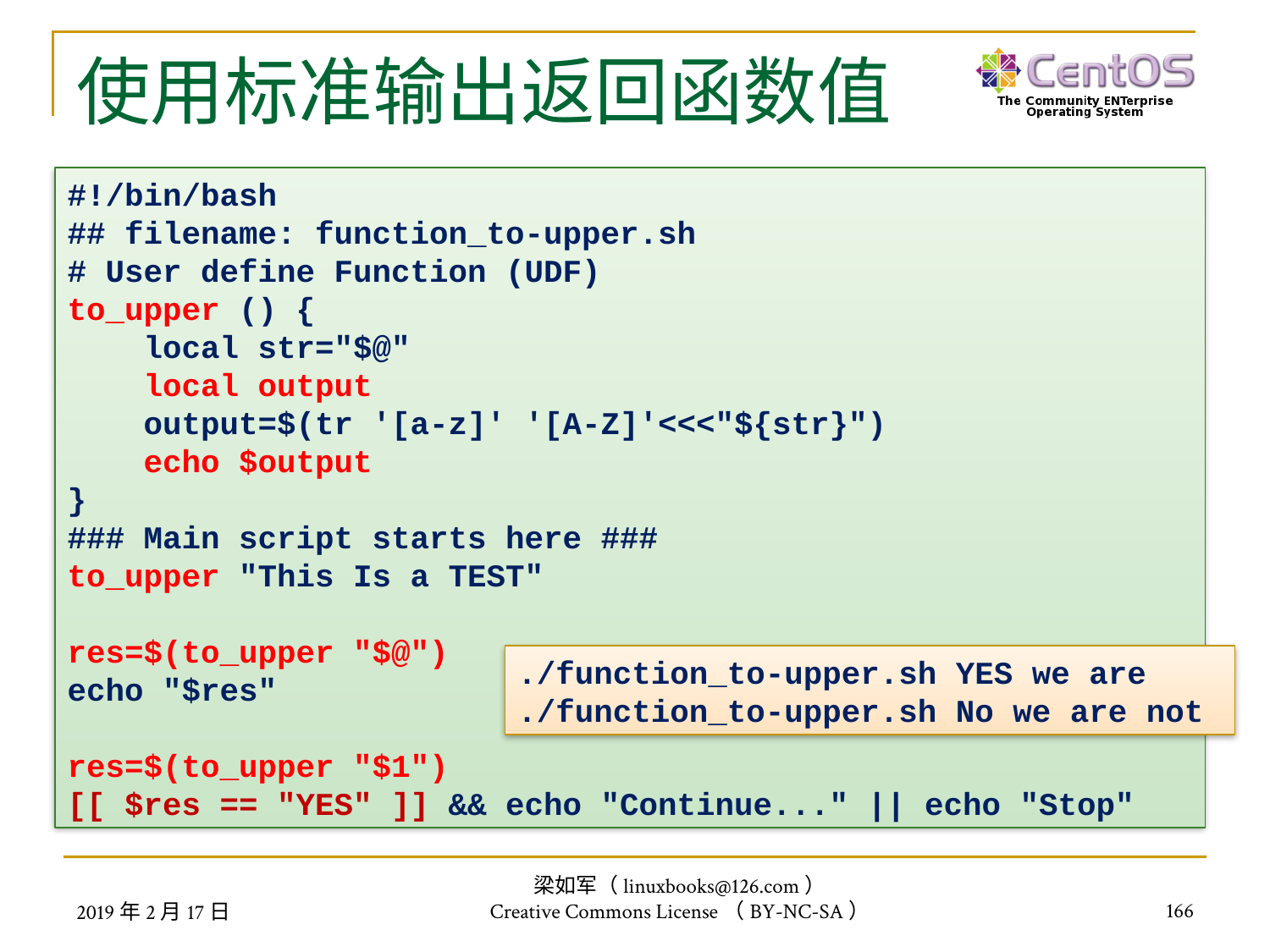

# 使用标准输出返回函数值
#!/bin/bash
## filename: function_to-upper.sh
# User define Function (UDF)
to_upper () {
    local str="$@"
    local output
    output=$(tr '[a-z]' '[A-Z]'<<<"${str}")
    echo $output
}
### Main script starts here ###
to_upper "This Is a TEST"

res=$(to_upper "$@")
echo "$res"

res=$(to_upper "$1")
[[ $res == "YES" ]] && echo "Continue..." || echo "Stop"
./function_to-upper.sh YES we are
./function_to-upper.sh No we are not
梁如军（linuxbooks@126.com）
Creative Commons License（BY-NC-SA）
2019年2月17日
166